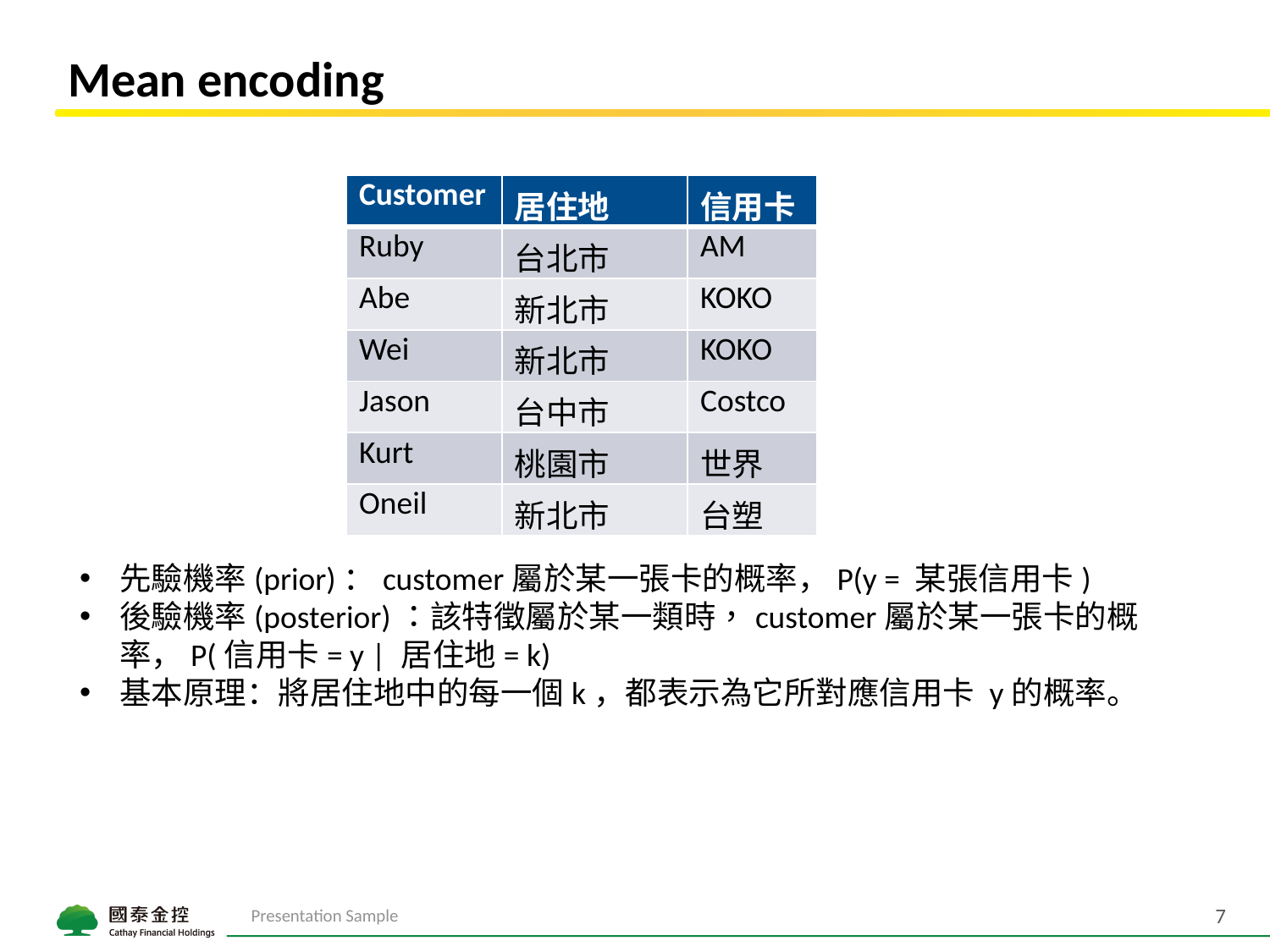

# Mean encoding
| Customer | 居住地 | 信用卡 |
| --- | --- | --- |
| Ruby | 台北市 | AM |
| Abe | 新北市 | KOKO |
| Wei | 新北市 | KOKO |
| Jason | 台中市 | Costco |
| Kurt | 桃園市 | 世界 |
| Oneil | 新北市 | 台塑 |
先驗機率(prior)：customer屬於某一張卡的概率，P(y = 某張信用卡)
後驗機率(posterior)：該特徵屬於某一類時，customer屬於某一張卡的概率，P(信用卡= y | 居住地= k)
基本原理：將居住地中的每一個k，都表示為它所對應信用卡 y的概率。
7
Presentation Sample